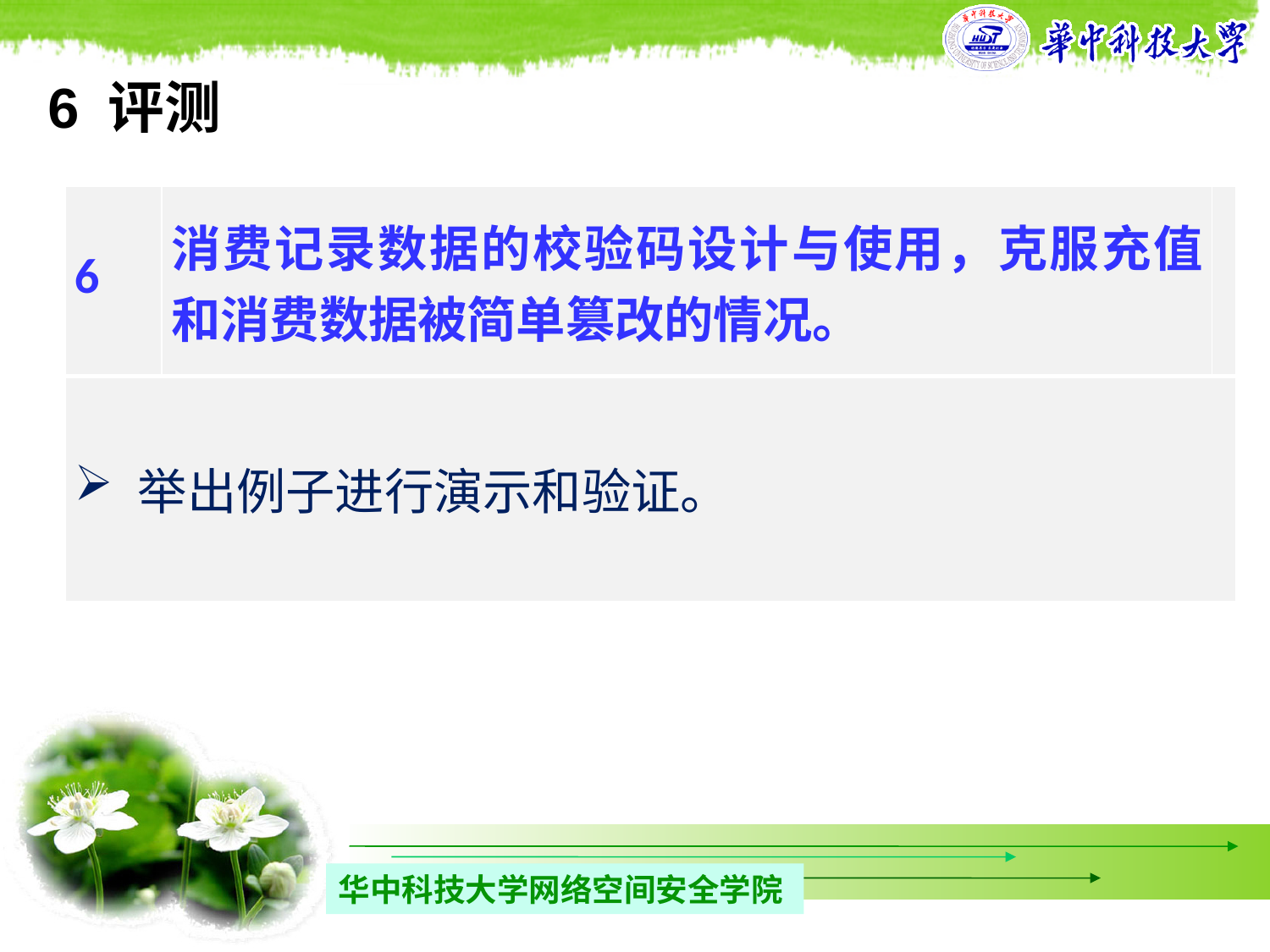

6 评测
| 6 | 消费记录数据的校验码设计与使用，克服充值和消费数据被简单篡改的情况。 |  |
| --- | --- | --- |
| 举出例子进行演示和验证。 |  |  |
29